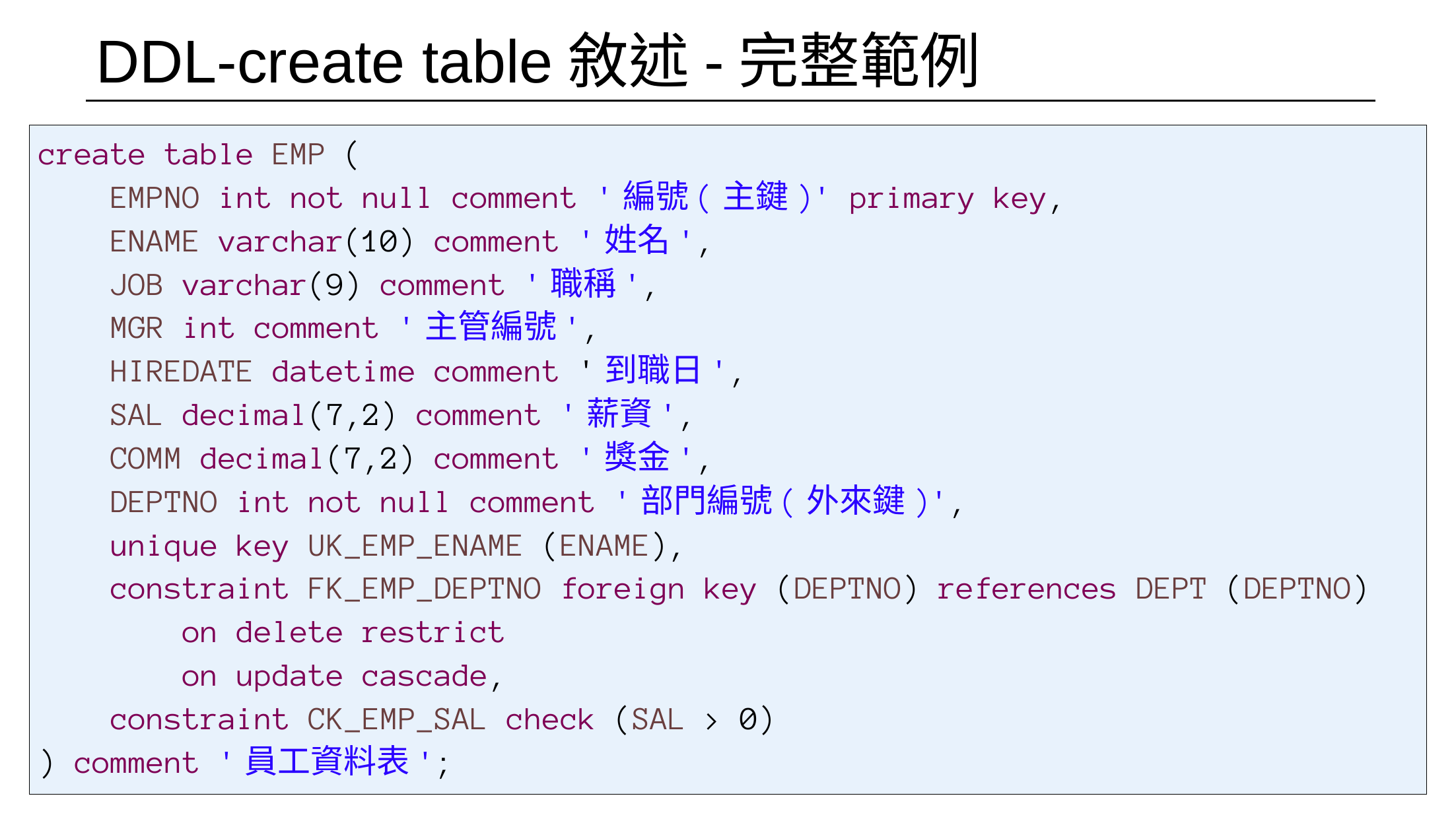

# DDL-create table敘述-完整範例
create table EMP (
    EMPNO int not null comment '編號(主鍵)' primary key,
    ENAME varchar(10) comment '姓名',
    JOB varchar(9) comment '職稱',
    MGR int comment '主管編號',
    HIREDATE datetime comment '到職日',
    SAL decimal(7,2) comment '薪資',
    COMM decimal(7,2) comment '獎金',
    DEPTNO int not null comment '部門編號(外來鍵)',
    unique key UK_EMP_ENAME (ENAME),
    constraint FK_EMP_DEPTNO foreign key (DEPTNO) references DEPT (DEPTNO)
        on delete restrict
        on update cascade,
    constraint CK_EMP_SAL check (SAL > 0)
) comment '員工資料表';
107